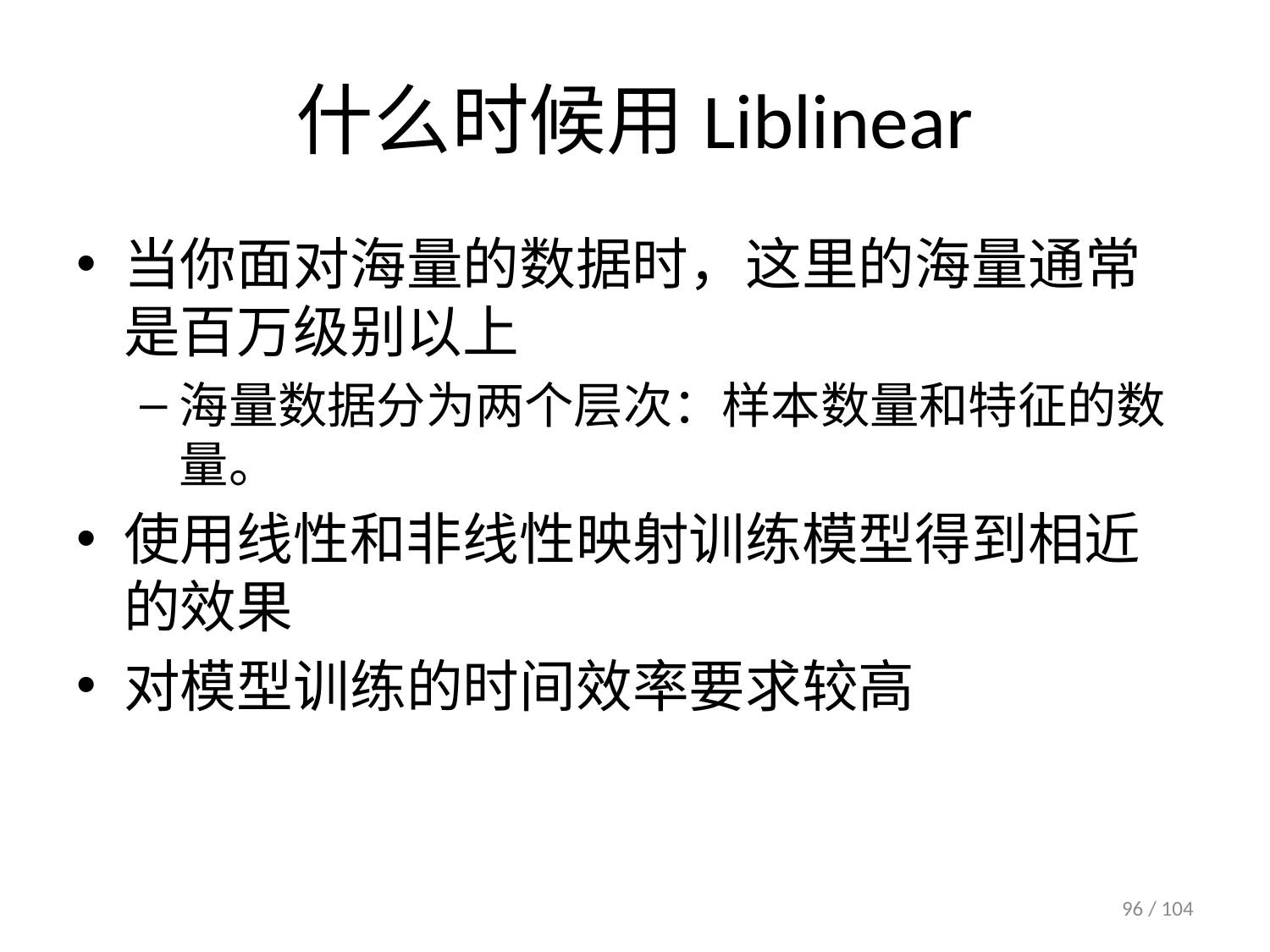

# 什么时候用Liblinear
当你面对海量的数据时，这里的海量通常是百万级别以上
海量数据分为两个层次：样本数量和特征的数量。
使用线性和非线性映射训练模型得到相近的效果
对模型训练的时间效率要求较高

96